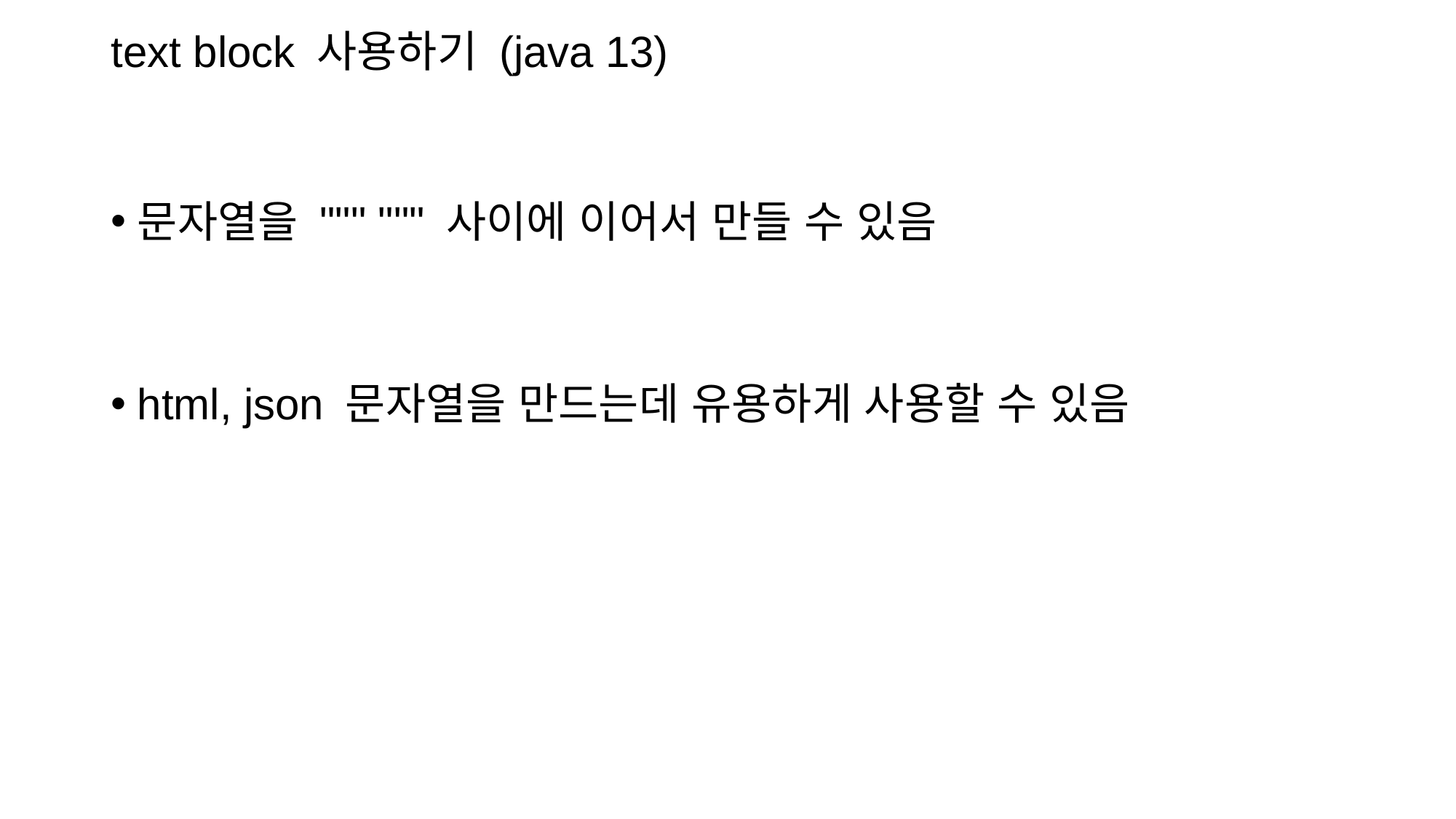

text block 사용하기 (java 13)

문자열을 """ """ 사이에 이어서 만들 수 있음

html, json 문자열을 만드는데 유용하게 사용할 수 있음